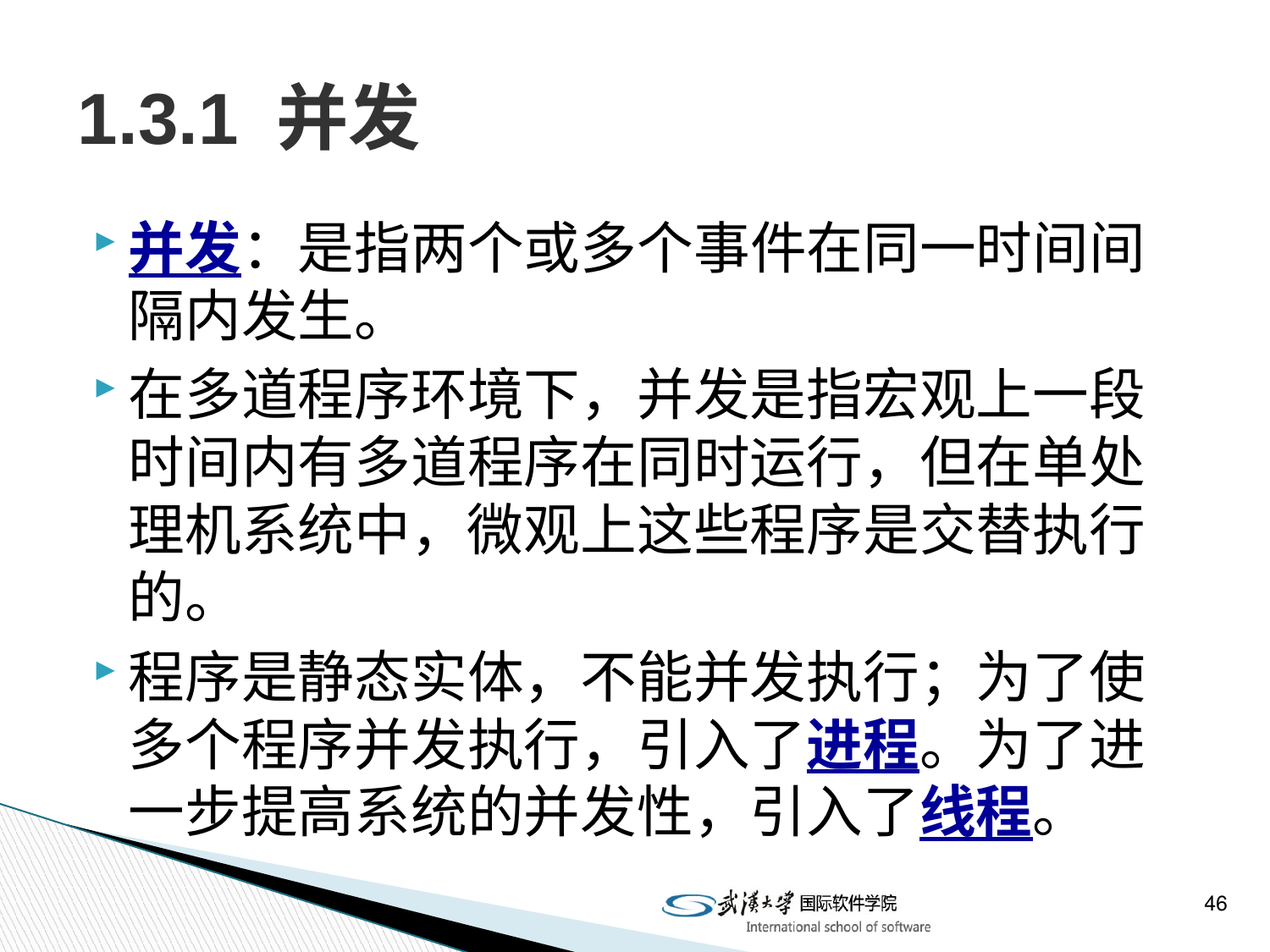

# 1.3.1 并发
并发：是指两个或多个事件在同一时间间隔内发生。
在多道程序环境下，并发是指宏观上一段时间内有多道程序在同时运行，但在单处理机系统中，微观上这些程序是交替执行的。
程序是静态实体，不能并发执行；为了使多个程序并发执行，引入了进程。为了进一步提高系统的并发性，引入了线程。